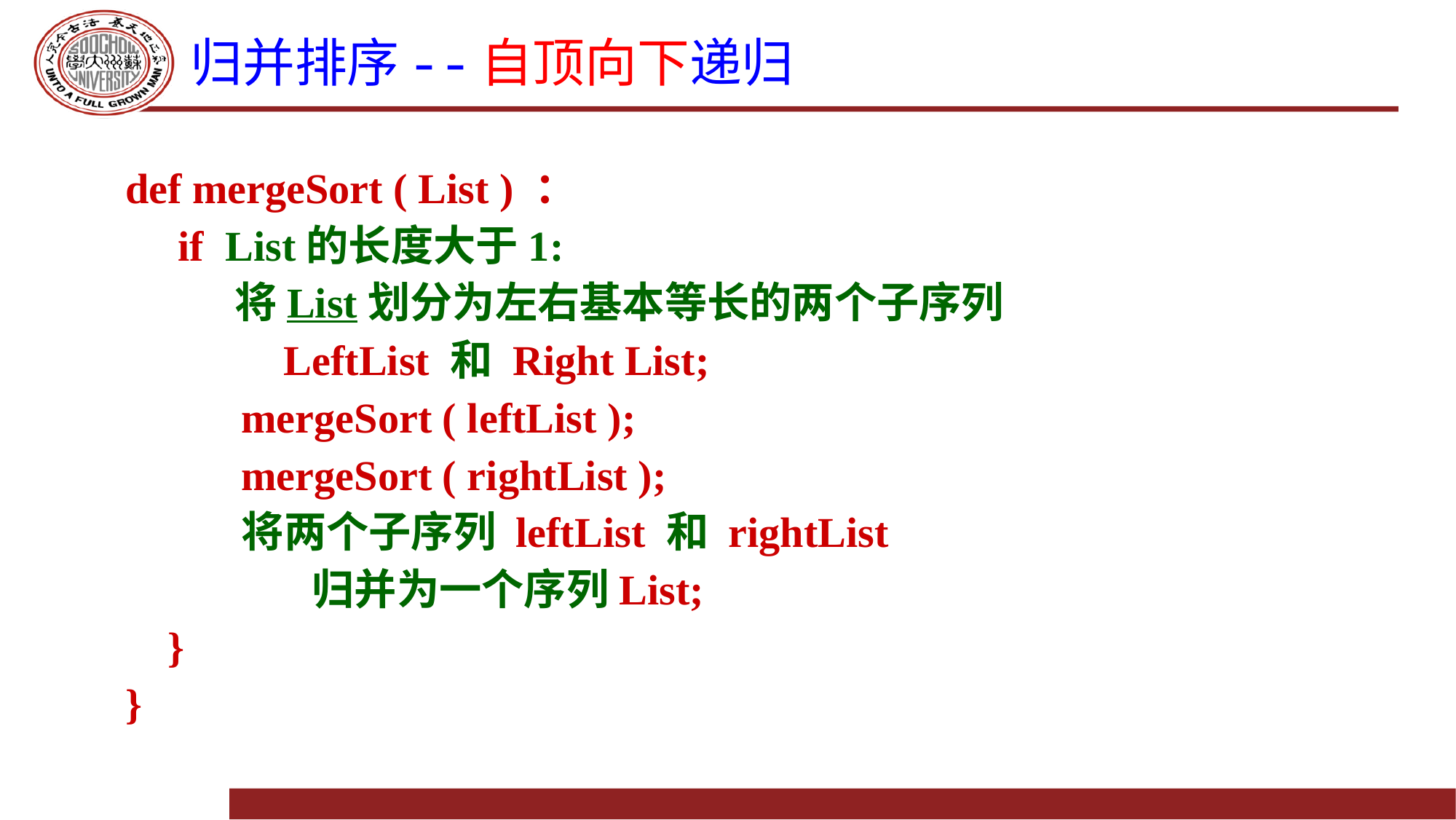

# 归并排序--自顶向下递归
def mergeSort ( List ) ：
     if  List的长度大于1:
	将List划分为左右基本等长的两个子序列
               LeftList 和 Right List;
           mergeSort ( leftList );
           mergeSort ( rightList );
           将两个子序列 leftList 和 rightList
   	       归并为一个序列List;
    }
}